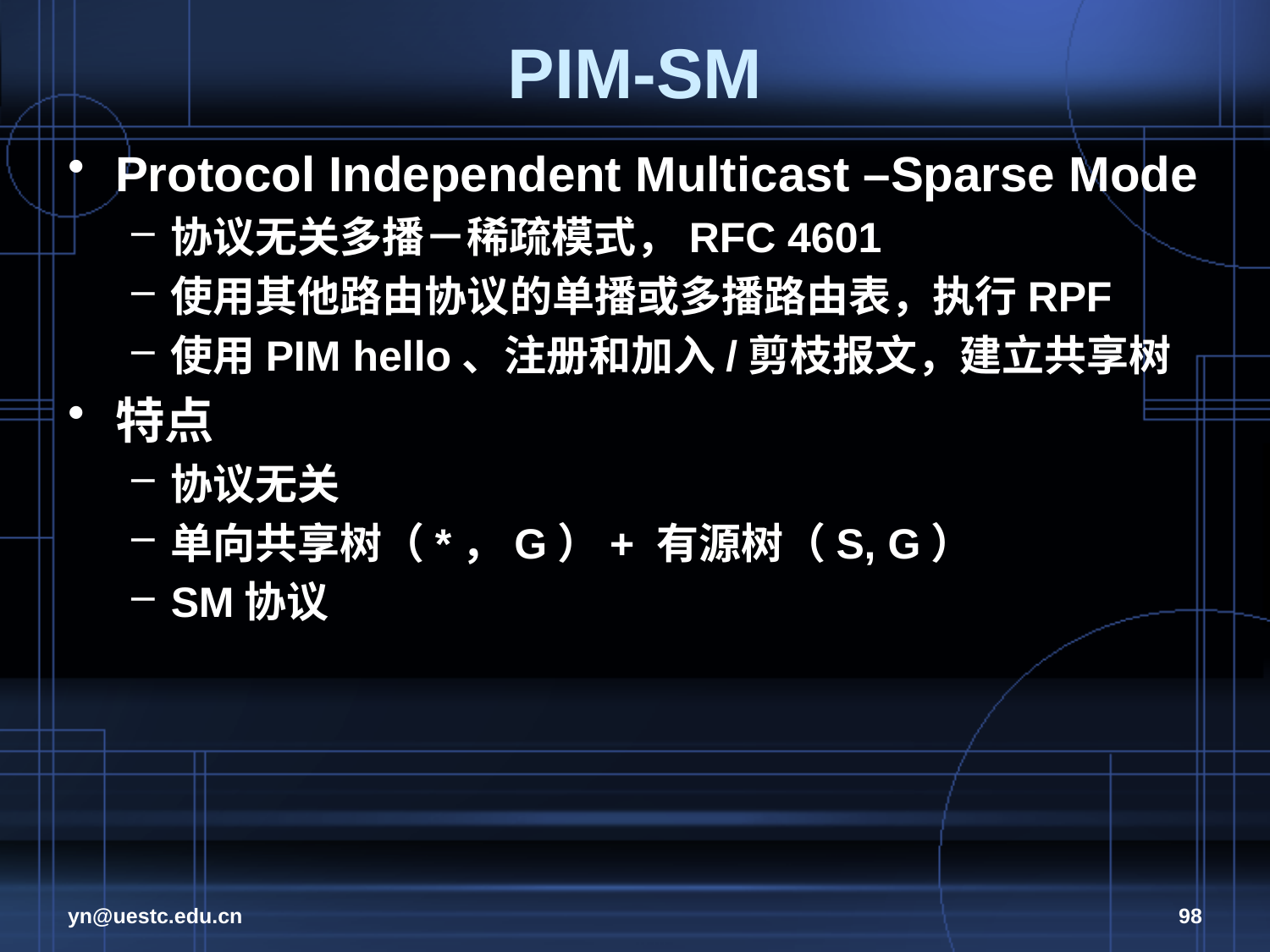

# PIM-SM
Protocol Independent Multicast –Sparse Mode
协议无关多播－稀疏模式，RFC 4601
使用其他路由协议的单播或多播路由表，执行RPF
使用PIM hello、注册和加入/剪枝报文，建立共享树
特点
协议无关
单向共享树（*，G）+ 有源树（S, G）
SM协议
yn@uestc.edu.cn
98